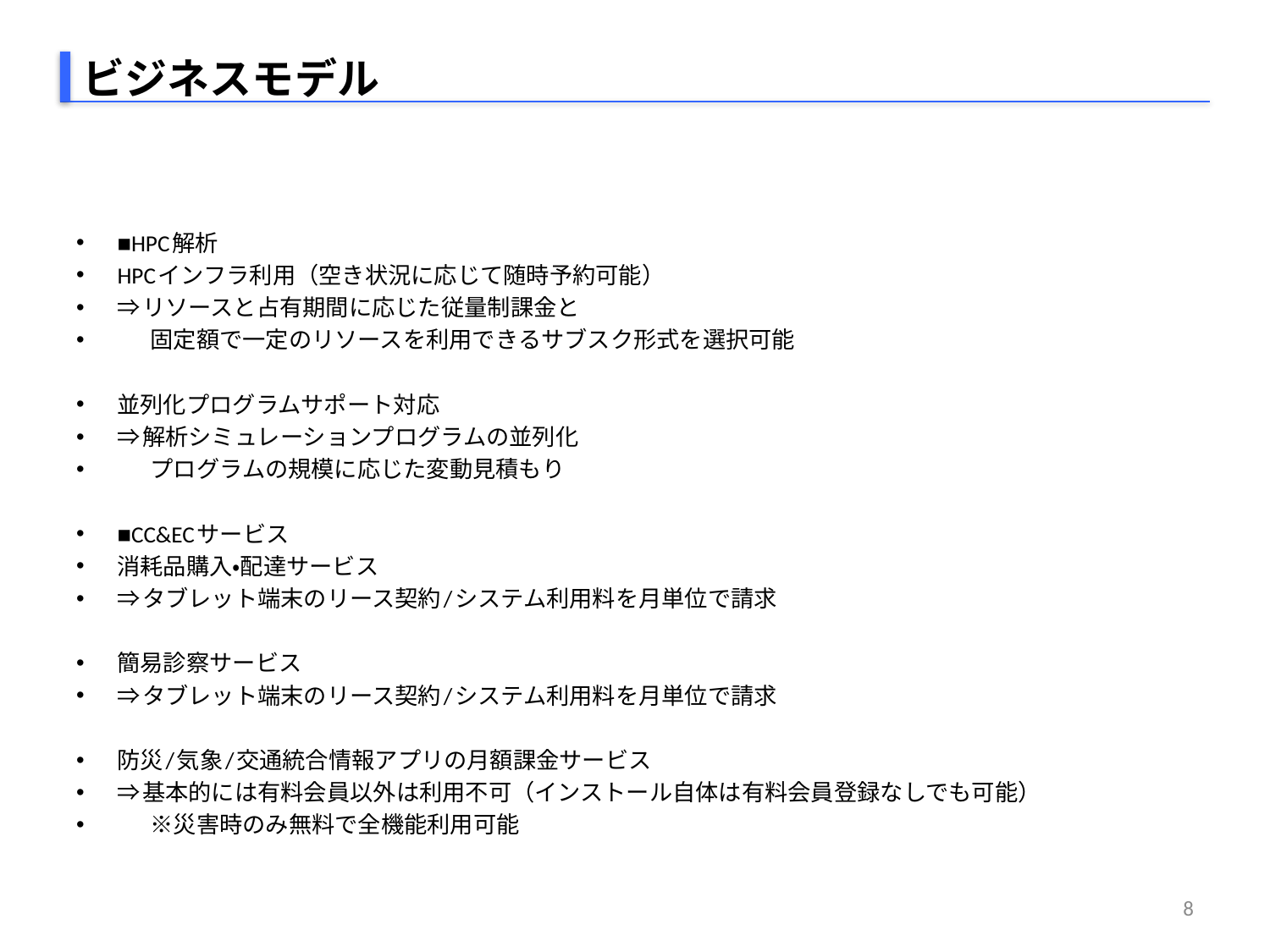

#
ビジネスモデル

■HPC解析
HPCインフラ利用（空き状況に応じて随時予約可能）
⇒リソースと占有期間に応じた従量制課金と
　  固定額で一定のリソースを利用できるサブスク形式を選択可能

並列化プログラムサポート対応
⇒解析シミュレーションプログラムの並列化
　  プログラムの規模に応じた変動見積もり

■CC&ECサービス
消耗品購入・配達サービス
⇒タブレット端末のリース契約/システム利用料を月単位で請求

簡易診察サービス
⇒タブレット端末のリース契約/システム利用料を月単位で請求

防災/気象/交通統合情報アプリの月額課金サービス
⇒基本的には有料会員以外は利用不可（インストール自体は有料会員登録なしでも可能）
　  ※災害時のみ無料で全機能利用可能
8